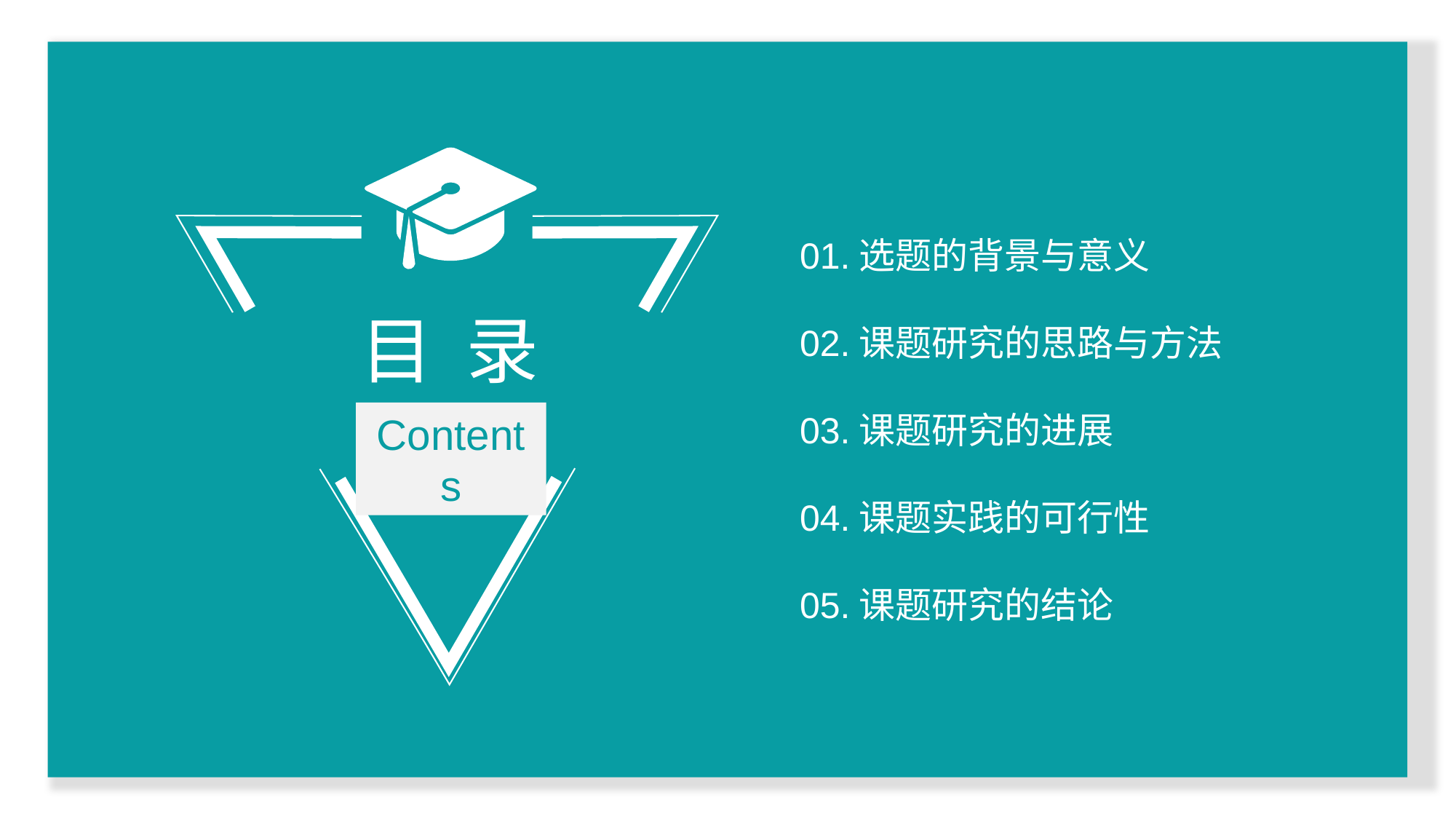

01.选题的背景与意义
02.课题研究的思路与方法
03.课题研究的进展
04.课题实践的可行性
05.课题研究的结论
目  录
Contents